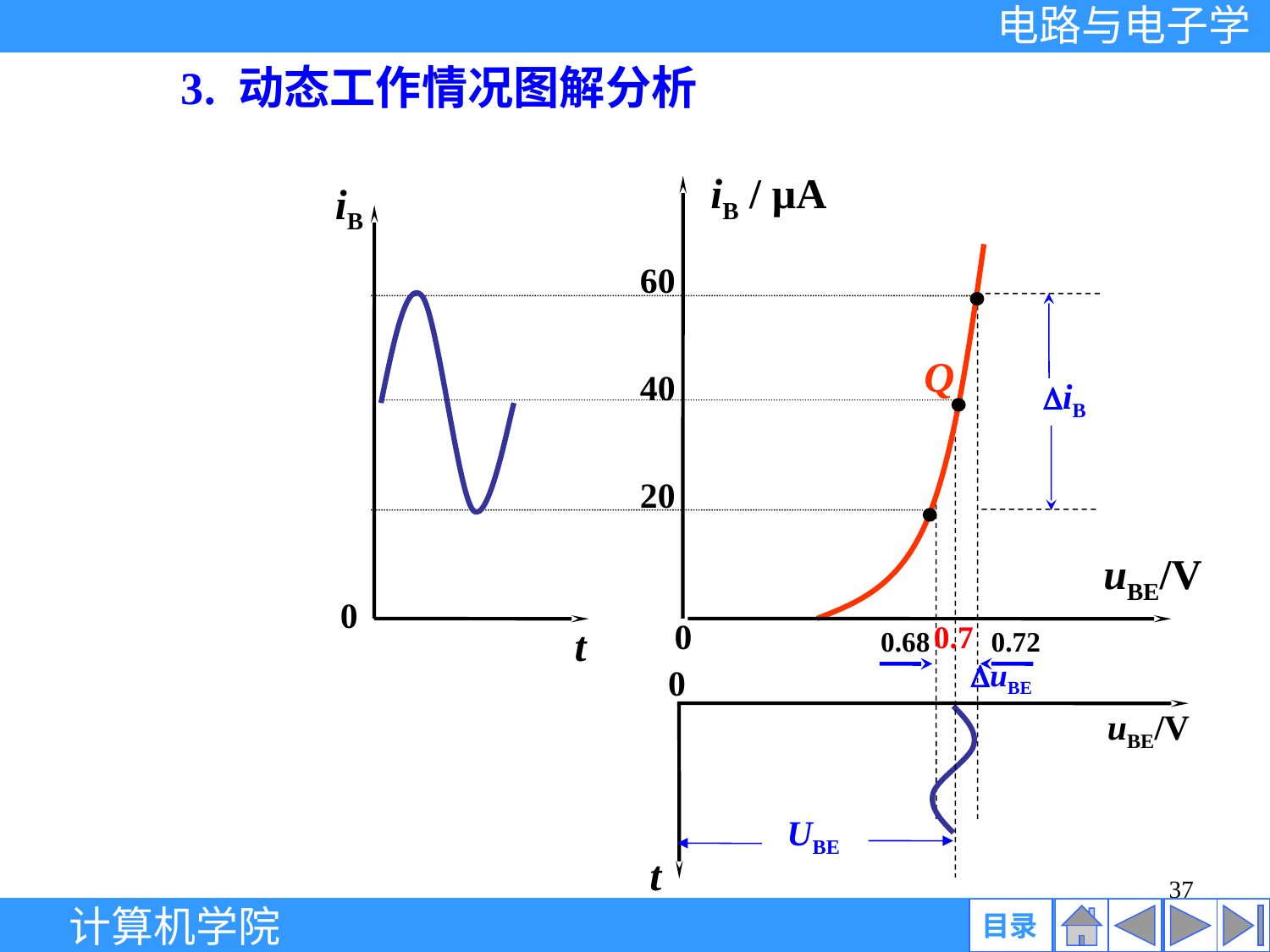

3. 动态工作情况图解分析
iB / µA

uBE/V
0

60
40
20
iB

Q

0
0.7
t

0

uBE/V
UBE

t

ΔiB

0.68
0.72
ΔuBE